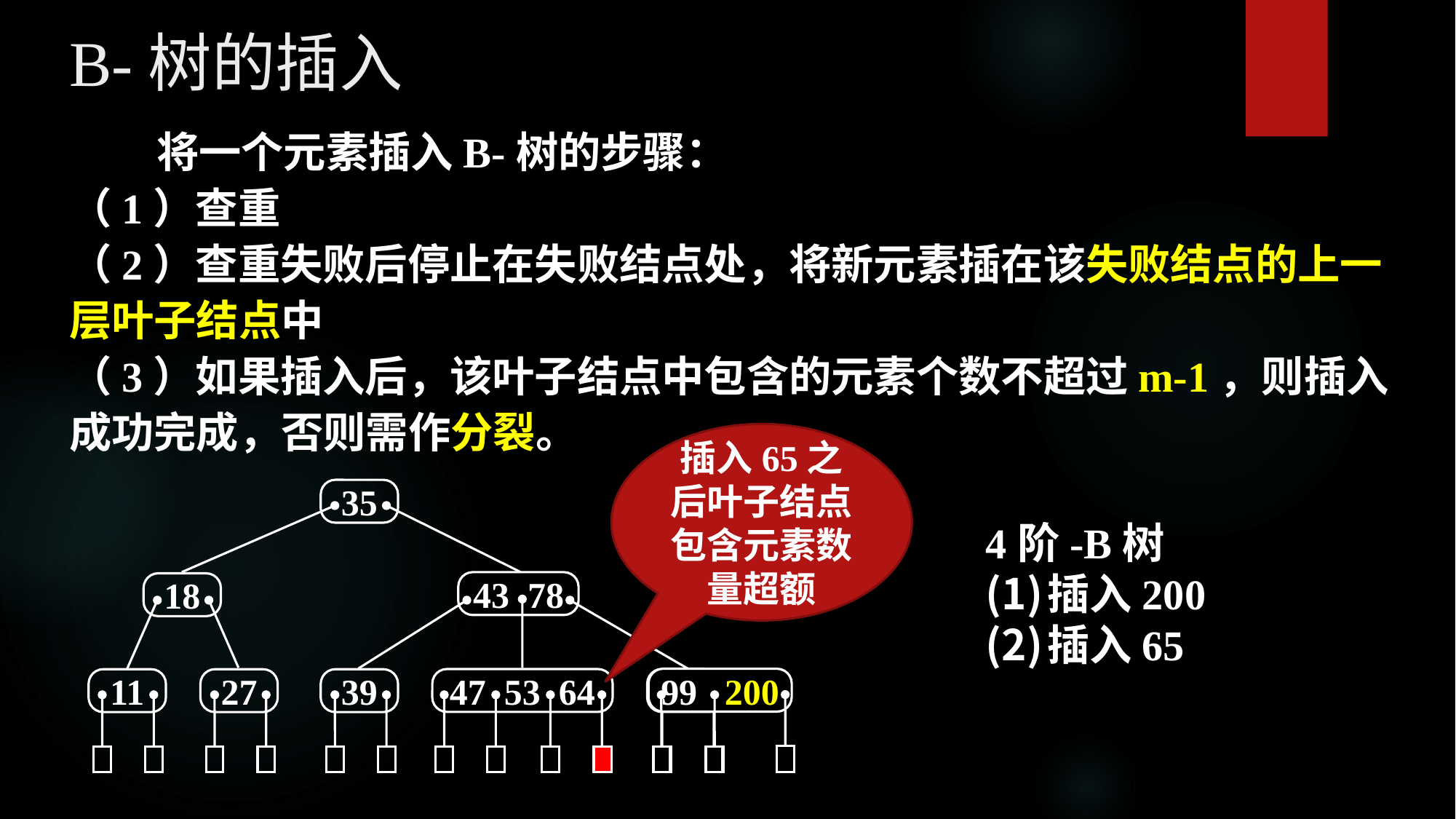

B-树的插入
        将一个元素插入B-树的步骤：
（1）查重
（2）查重失败后停止在失败结点处，将新元素插在该失败结点的上一层叶子结点中
（3）如果插入后，该叶子结点中包含的元素个数不超过m-1，则插入成功完成，否则需作分裂。
插入65之后叶子结点包含元素数量超额
35

43  78
18

47  53  64
99
11
27
39

4阶-B树
插入200
插入65
99   200